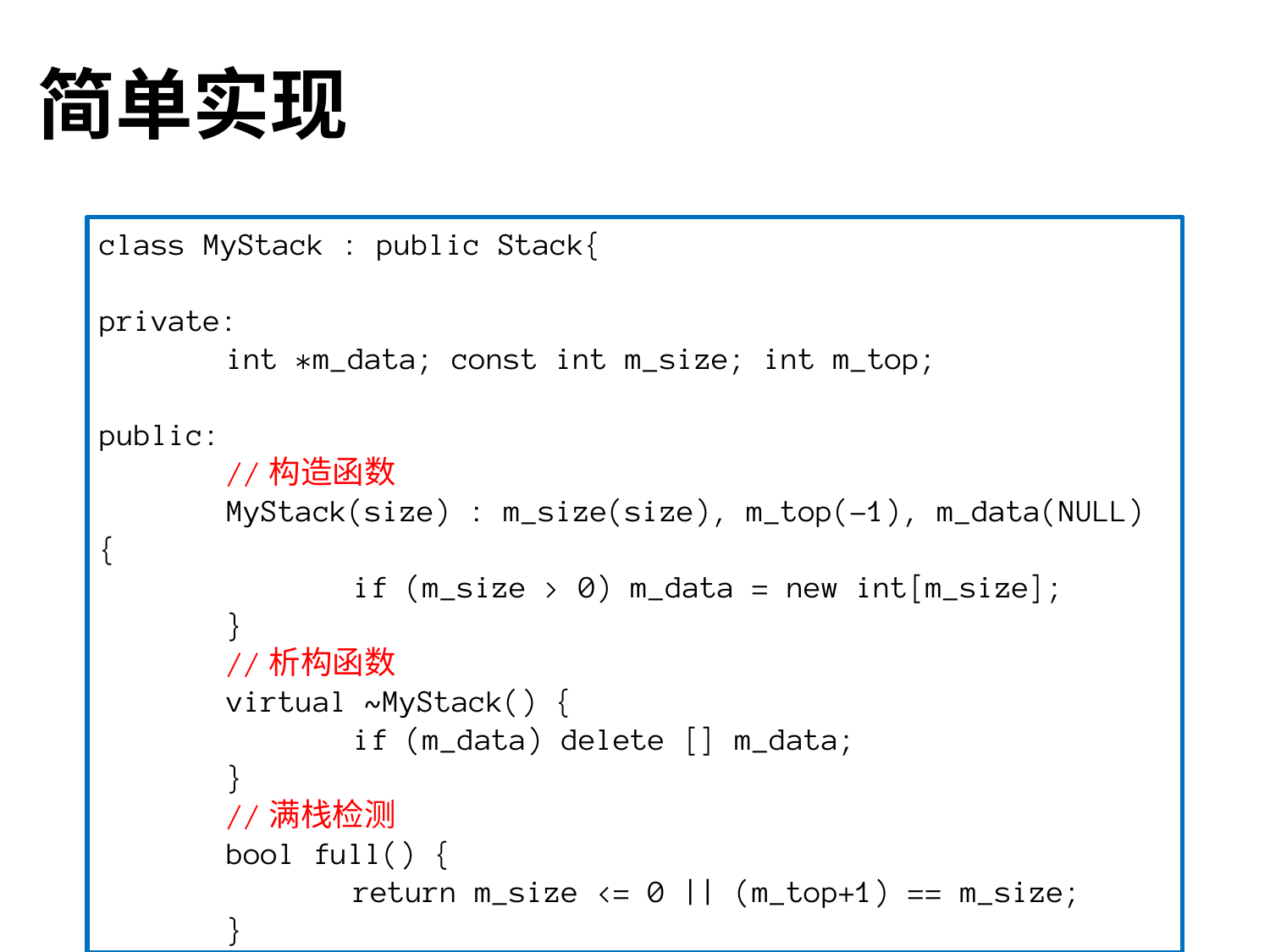

# 简单实现
class MyStack : public Stack{

private:
	int *m_data; const int m_size; int m_top;

public:
	//构造函数
	MyStack(size) : m_size(size), m_top(-1), m_data(NULL) {
		if (m_size > 0) m_data = new int[m_size];
	}
	//析构函数
	virtual ~MyStack() {
		if (m_data) delete [] m_data;
	}
	//满栈检测
	bool full() {
		return m_size <= 0 || (m_top+1) == m_size;
	}